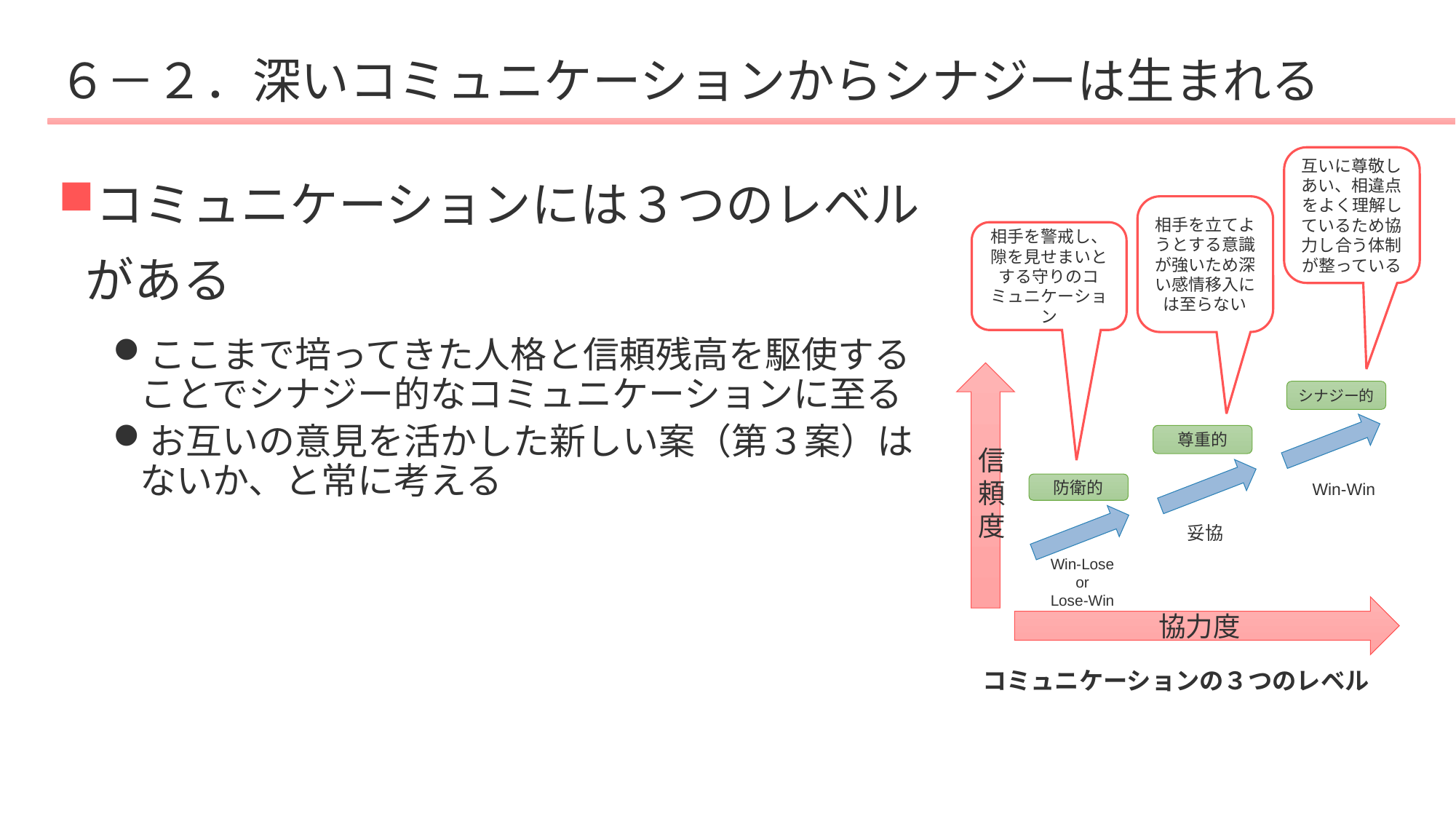

# ６－２．深いコミュニケーションからシナジーは生まれる
互いに尊敬しあい、相違点をよく理解しているため協力し合う体制が整っている
コミュニケーションには３つのレベルがある
ここまで培ってきた人格と信頼残高を駆使することでシナジー的なコミュニケーションに至る
お互いの意見を活かした新しい案（第３案）はないか、と常に考える
相手を立てようとする意識が強いため深い感情移入には至らない
相手を警戒し、隙を見せまいとする守りのコミュニケーション
信頼度
シナジー的
尊重的

Win-Win
防衛的
妥協

Win-Lose
or
Lose-Win
協力度
コミュニケーションの３つのレベル
53